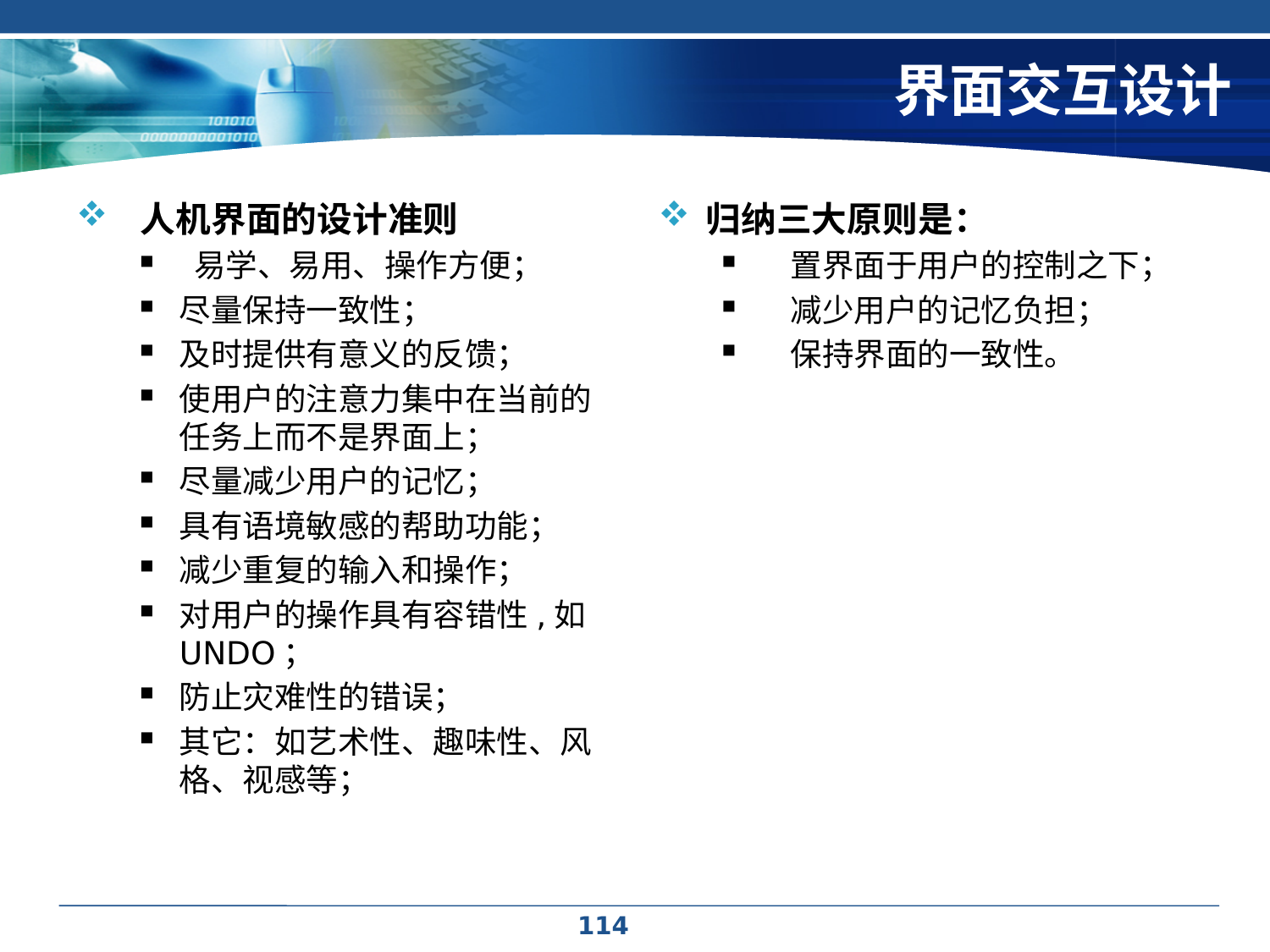

# 界面交互设计
 人机界面的设计准则
 易学、易用、操作方便；
尽量保持一致性；
及时提供有意义的反馈；
使用户的注意力集中在当前的任务上而不是界面上；
尽量减少用户的记忆；
具有语境敏感的帮助功能；
减少重复的输入和操作；
对用户的操作具有容错性,如UNDO；
防止灾难性的错误；
其它：如艺术性、趣味性、风格、视感等；
归纳三大原则是：
   置界面于用户的控制之下；
   减少用户的记忆负担；
   保持界面的一致性。

114